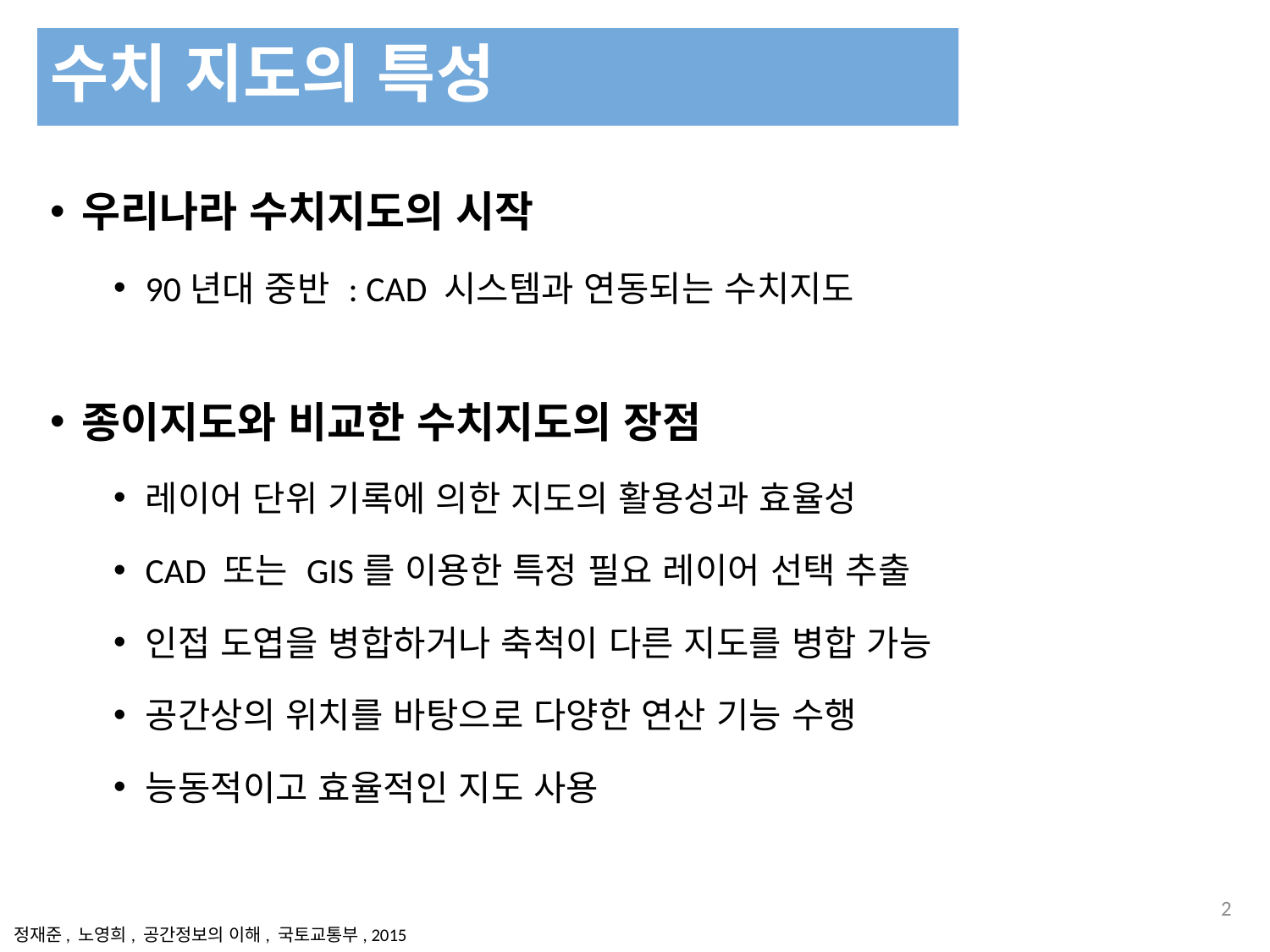

수치 지도의 특성
우리나라 수치지도의 시작
90년대 중반 : CAD 시스템과 연동되는 수치지도

종이지도와 비교한 수치지도의 장점
레이어 단위 기록에 의한 지도의 활용성과 효율성
CAD 또는 GIS를 이용한 특정 필요 레이어 선택 추출
인접 도엽을 병합하거나 축척이 다른 지도를 병합 가능
공간상의 위치를 바탕으로 다양한 연산 기능 수행
능동적이고 효율적인 지도 사용
2
정재준, 노영희, 공간정보의 이해, 국토교통부, 2015